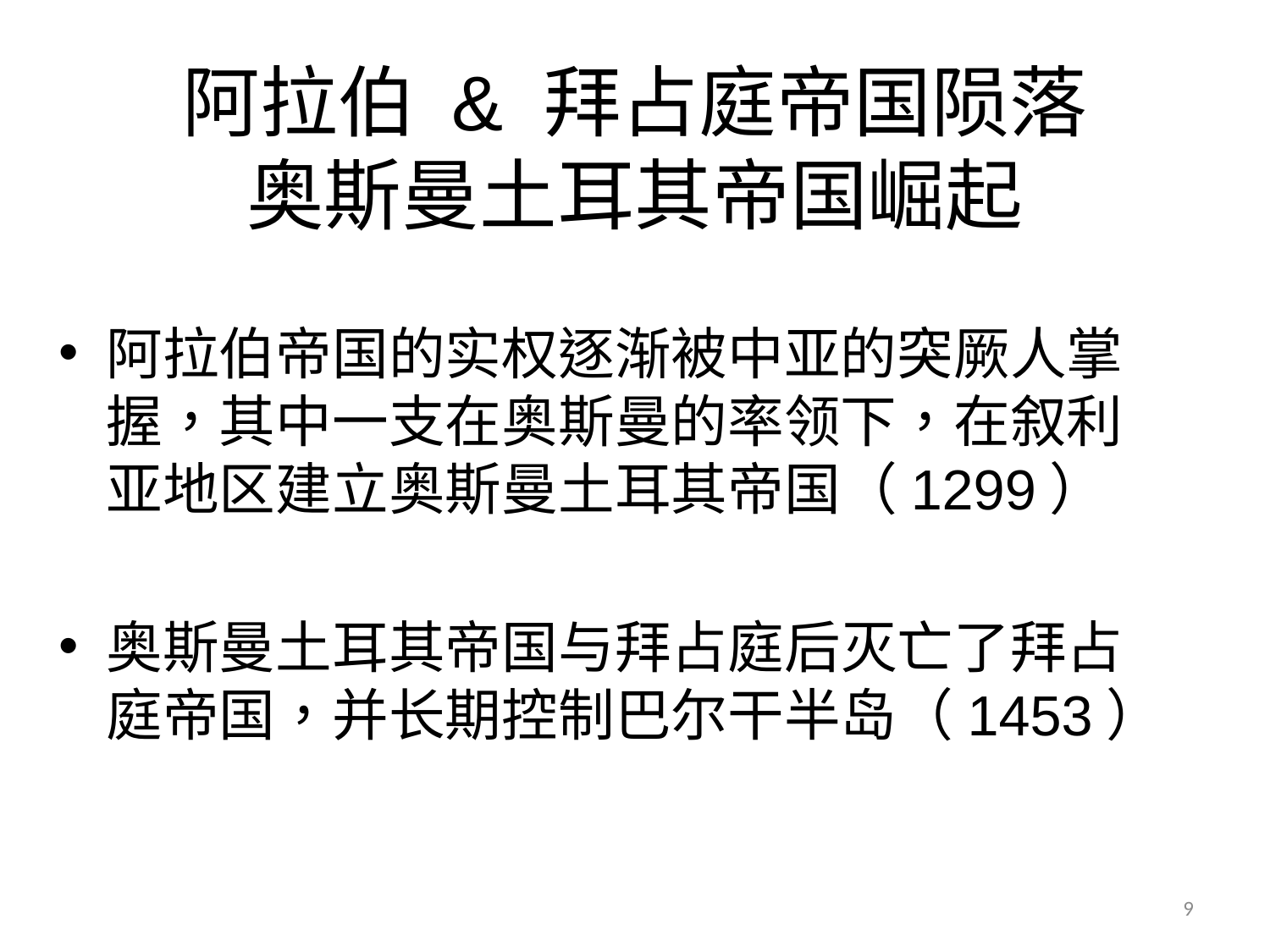

# 阿拉伯 & 拜占庭帝国陨落 奥斯曼土耳其帝国崛起
阿拉伯帝国的实权逐渐被中亚的突厥人掌握，其中一支在奥斯曼的率领下，在叙利亚地区建立奥斯曼土耳其帝国（1299）

奥斯曼土耳其帝国与拜占庭后灭亡了拜占庭帝国，并长期控制巴尔干半岛（1453）
9